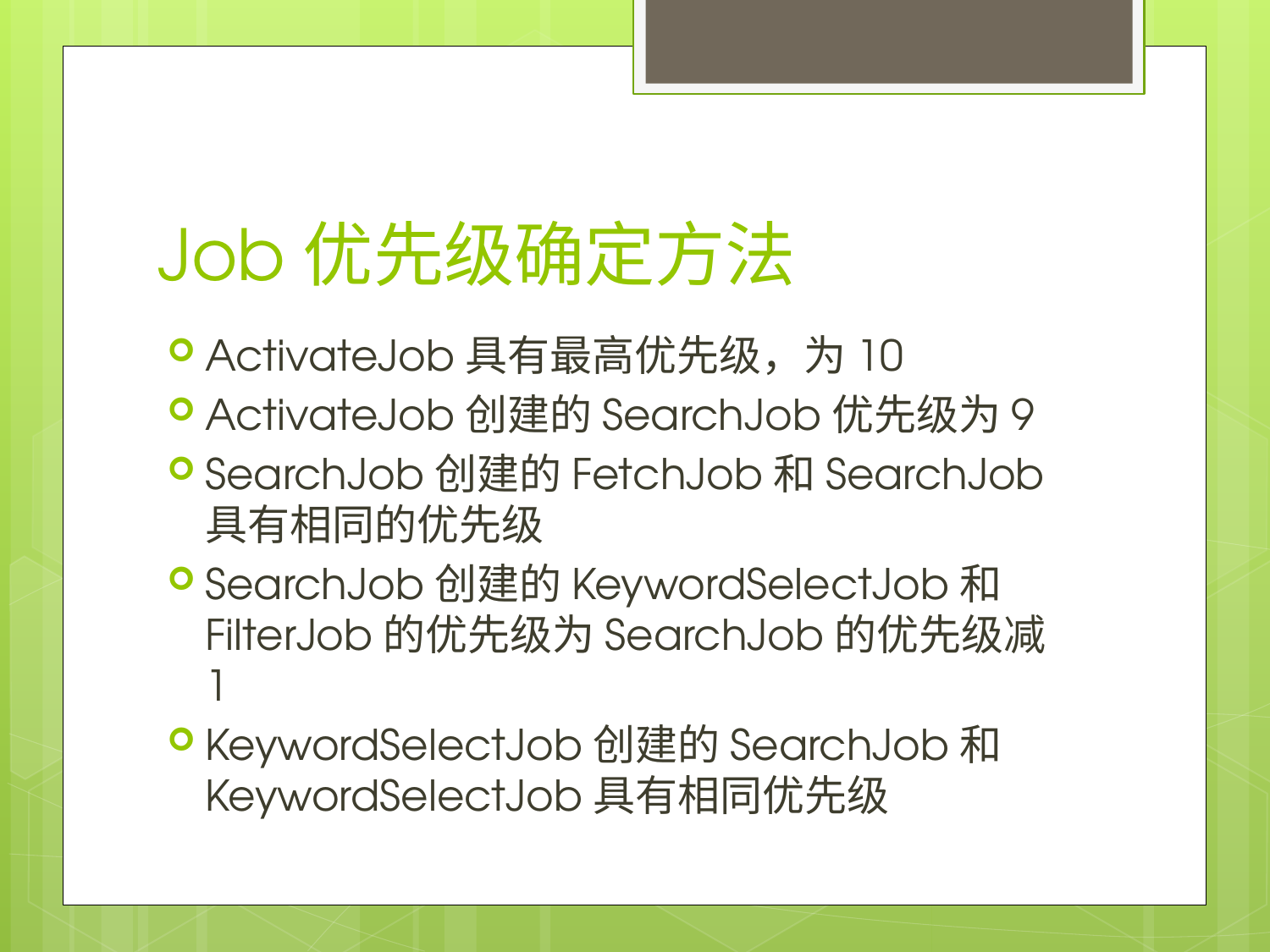

# Job优先级确定方法
ActivateJob具有最高优先级，为10
ActivateJob创建的SearchJob优先级为9
SearchJob创建的FetchJob和SearchJob具有相同的优先级
SearchJob创建的KeywordSelectJob和FilterJob的优先级为SearchJob的优先级减1
KeywordSelectJob创建的SearchJob和KeywordSelectJob具有相同优先级